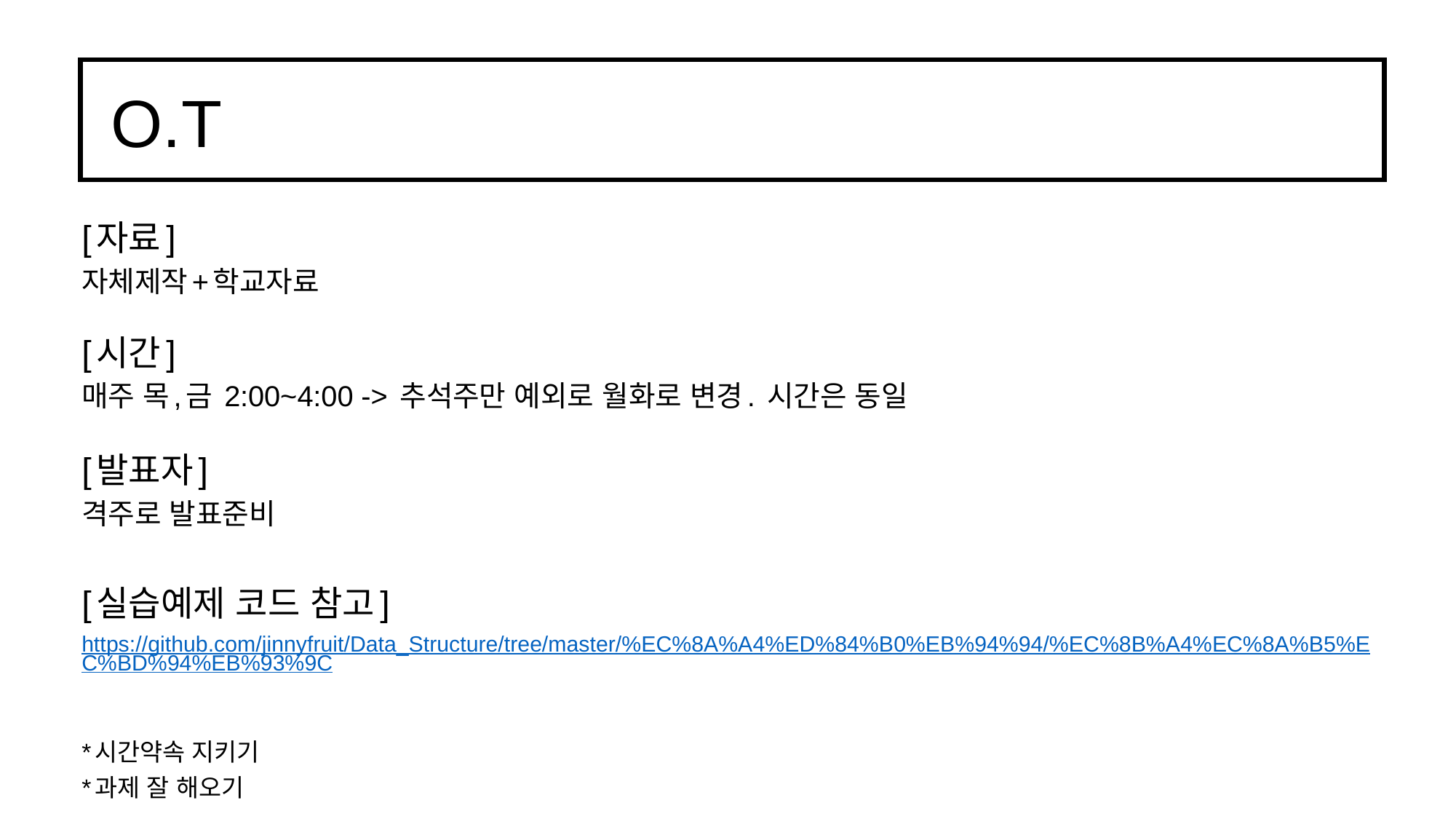

# O.T
[자료]
자체제작+학교자료

[시간]
매주 목,금 2:00~4:00 -> 추석주만 예외로 월화로 변경. 시간은 동일

[발표자]
격주로 발표준비

[실습예제 코드 참고]
https://github.com/jinnyfruit/Data_Structure/tree/master/%EC%8A%A4%ED%84%B0%EB%94%94/%EC%8B%A4%EC%8A%B5%EC%BD%94%EB%93%9C

*시간약속 지키기
*과제 잘 해오기